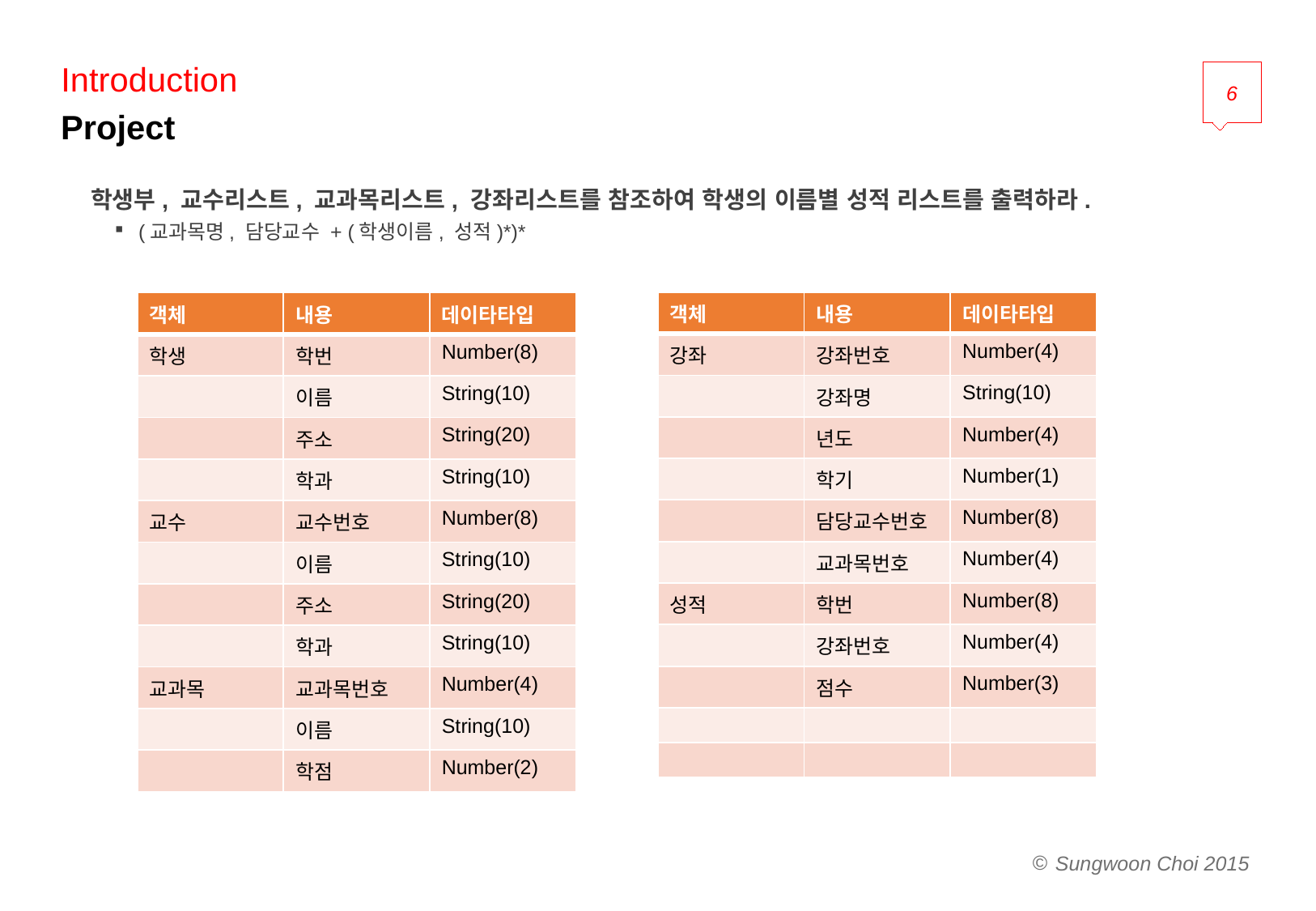

Introduction
6
# Project
학생부, 교수리스트, 교과목리스트, 강좌리스트를 참조하여 학생의 이름별 성적 리스트를 출력하라.
(교과목명, 담당교수 + (학생이름, 성적)*)*
| 객체 | 내용 | 데이타타입 |
| --- | --- | --- |
| 강좌 | 강좌번호 | Number(4) |
|  | 강좌명 | String(10) |
|  | 년도 | Number(4) |
|  | 학기 | Number(1) |
|  | 담당교수번호 | Number(8) |
|  | 교과목번호 | Number(4) |
| 성적 | 학번 | Number(8) |
|  | 강좌번호 | Number(4) |
|  | 점수 | Number(3) |
|  |  |  |
|  |  |  |
| 객체 | 내용 | 데이타타입 |
| --- | --- | --- |
| 학생 | 학번 | Number(8) |
|  | 이름 | String(10) |
|  | 주소 | String(20) |
|  | 학과 | String(10) |
| 교수 | 교수번호 | Number(8) |
|  | 이름 | String(10) |
|  | 주소 | String(20) |
|  | 학과 | String(10) |
| 교과목 | 교과목번호 | Number(4) |
|  | 이름 | String(10) |
|  | 학점 | Number(2) |
Sungwoon Choi 2015